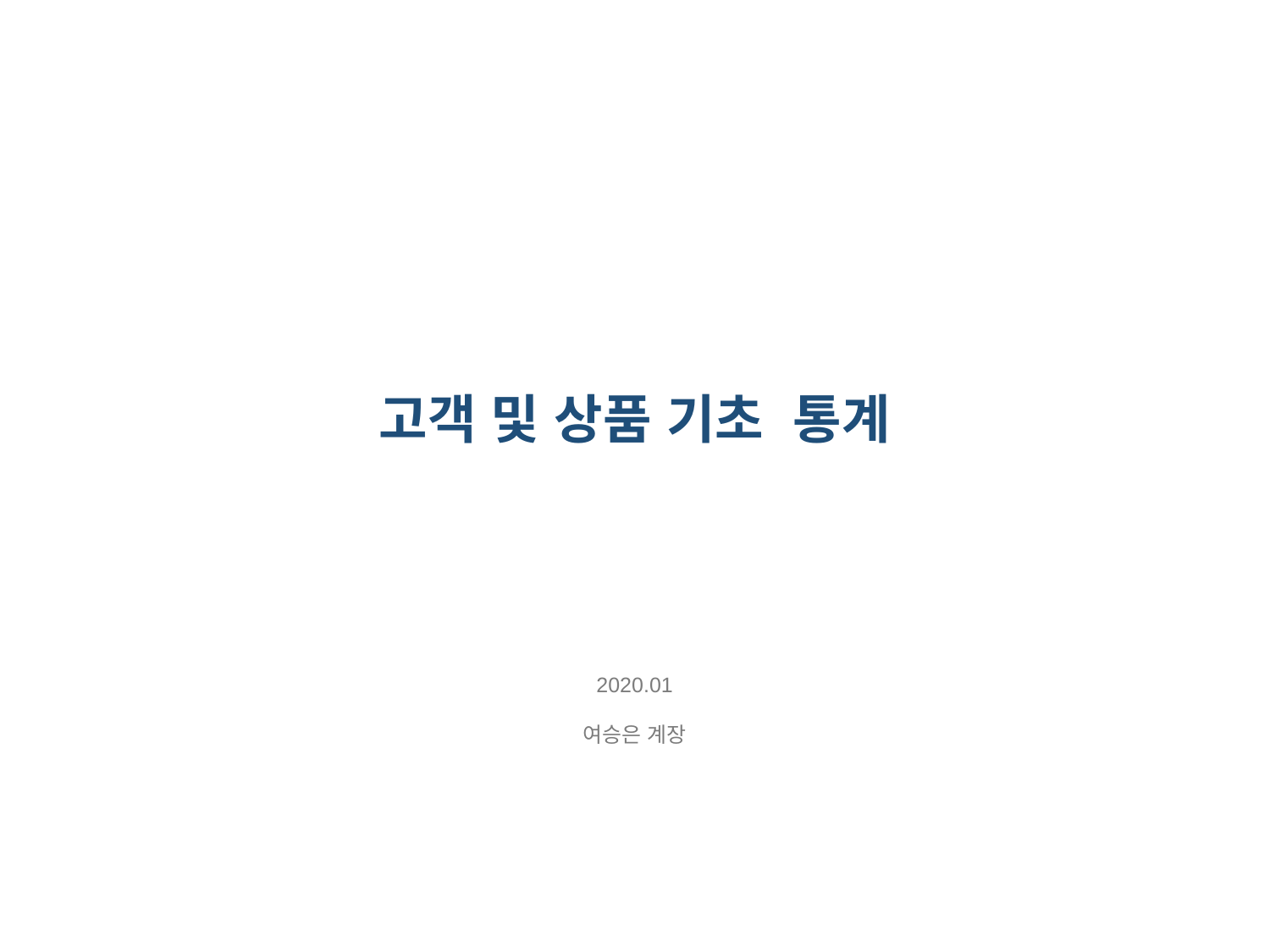

고객 및 상품 기초  통계
2020.01

여승은 계장